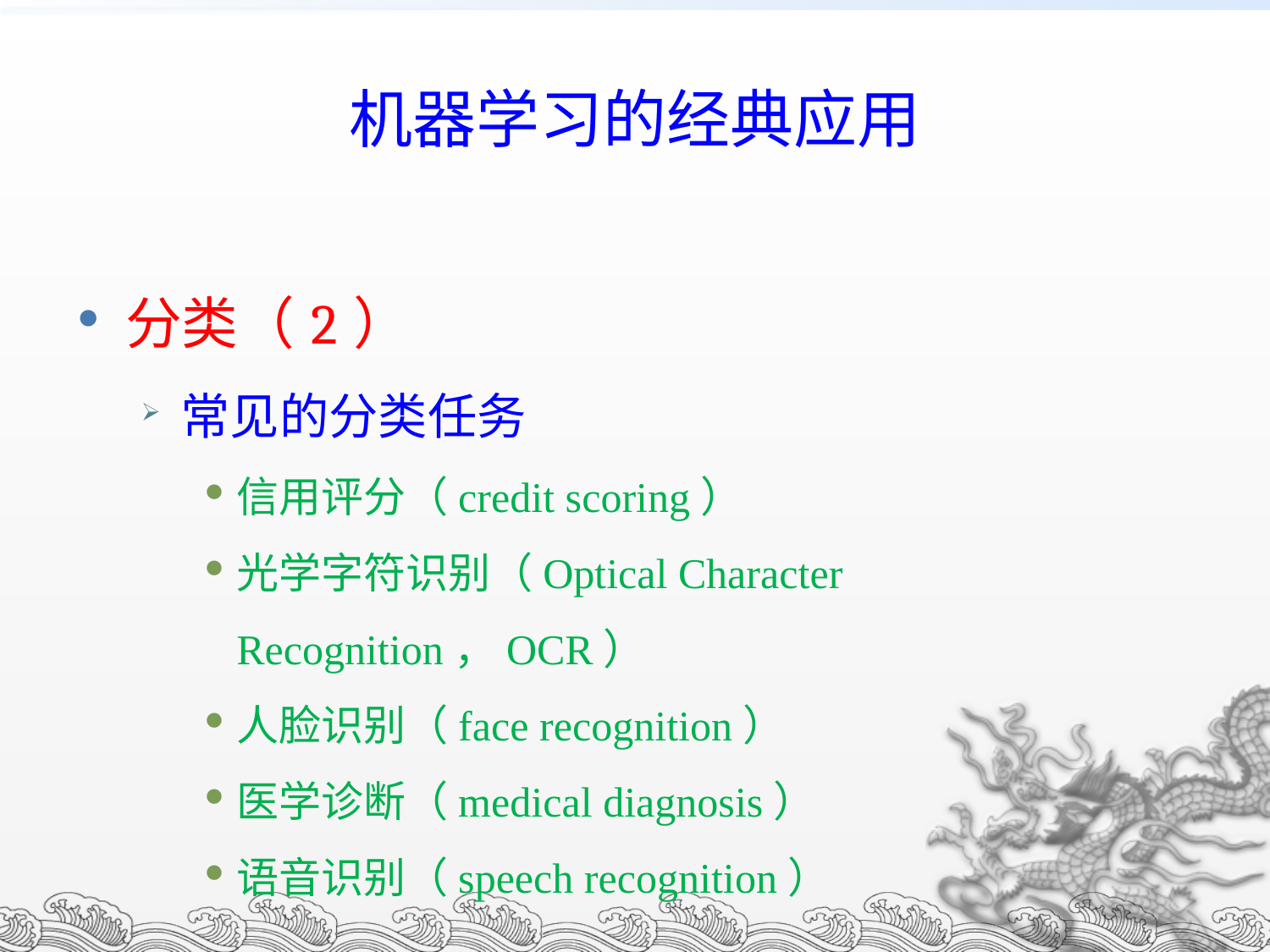

# 机器学习的经典应用
分类（2）
常见的分类任务
信用评分（credit scoring）
光学字符识别（Optical Character Recognition，OCR）
人脸识别（face recognition）
医学诊断（medical diagnosis）
语音识别（speech recognition）